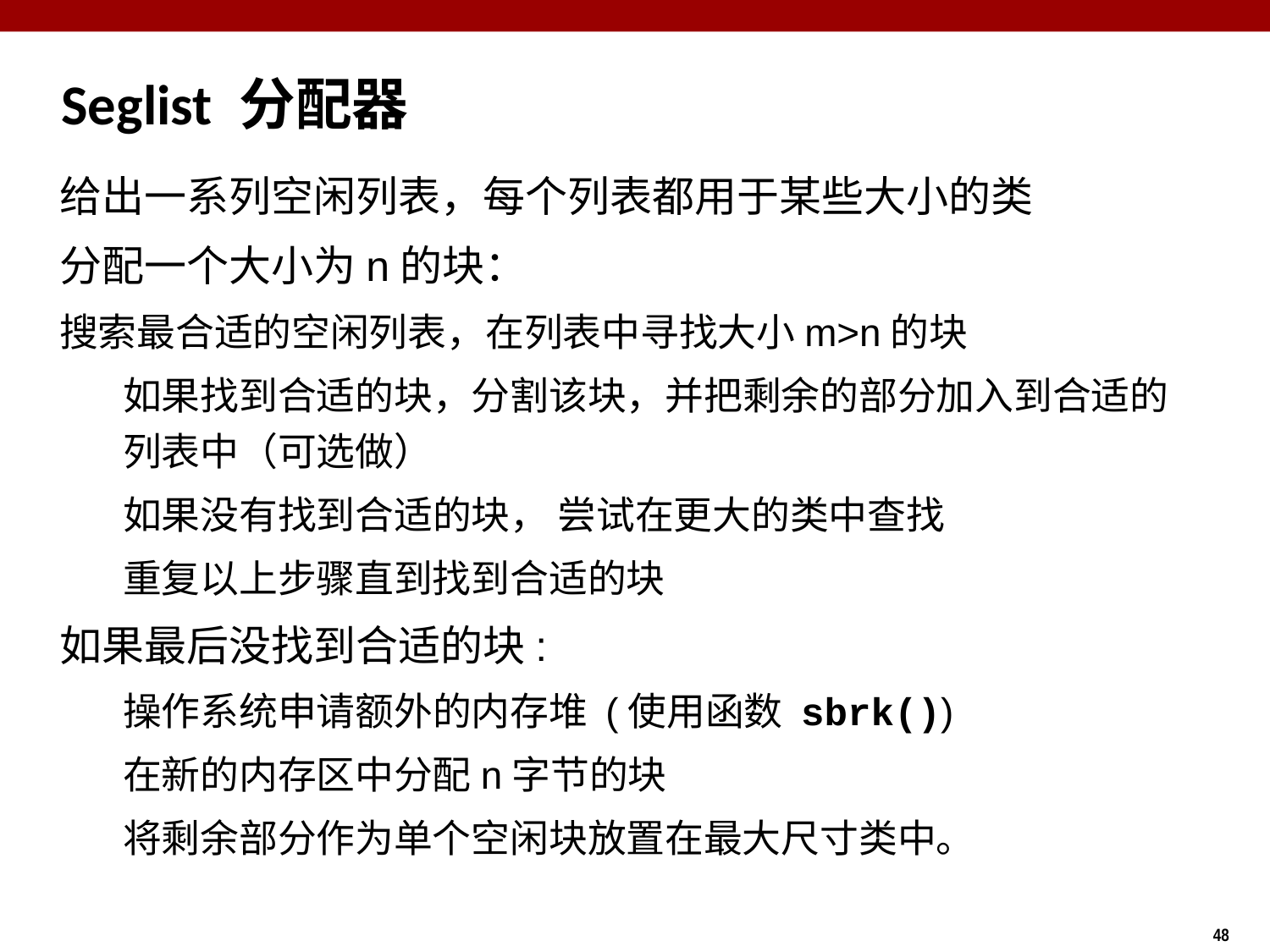

Seglist 分配器
给出一系列空闲列表，每个列表都用于某些大小的类
分配一个大小为n的块：
搜索最合适的空闲列表，在列表中寻找大小m>n的块
如果找到合适的块，分割该块，并把剩余的部分加入到合适的列表中（可选做）
如果没有找到合适的块， 尝试在更大的类中查找
重复以上步骤直到找到合适的块
如果最后没找到合适的块:
操作系统申请额外的内存堆 (使用函数 sbrk())
在新的内存区中分配n字节的块
将剩余部分作为单个空闲块放置在最大尺寸类中。